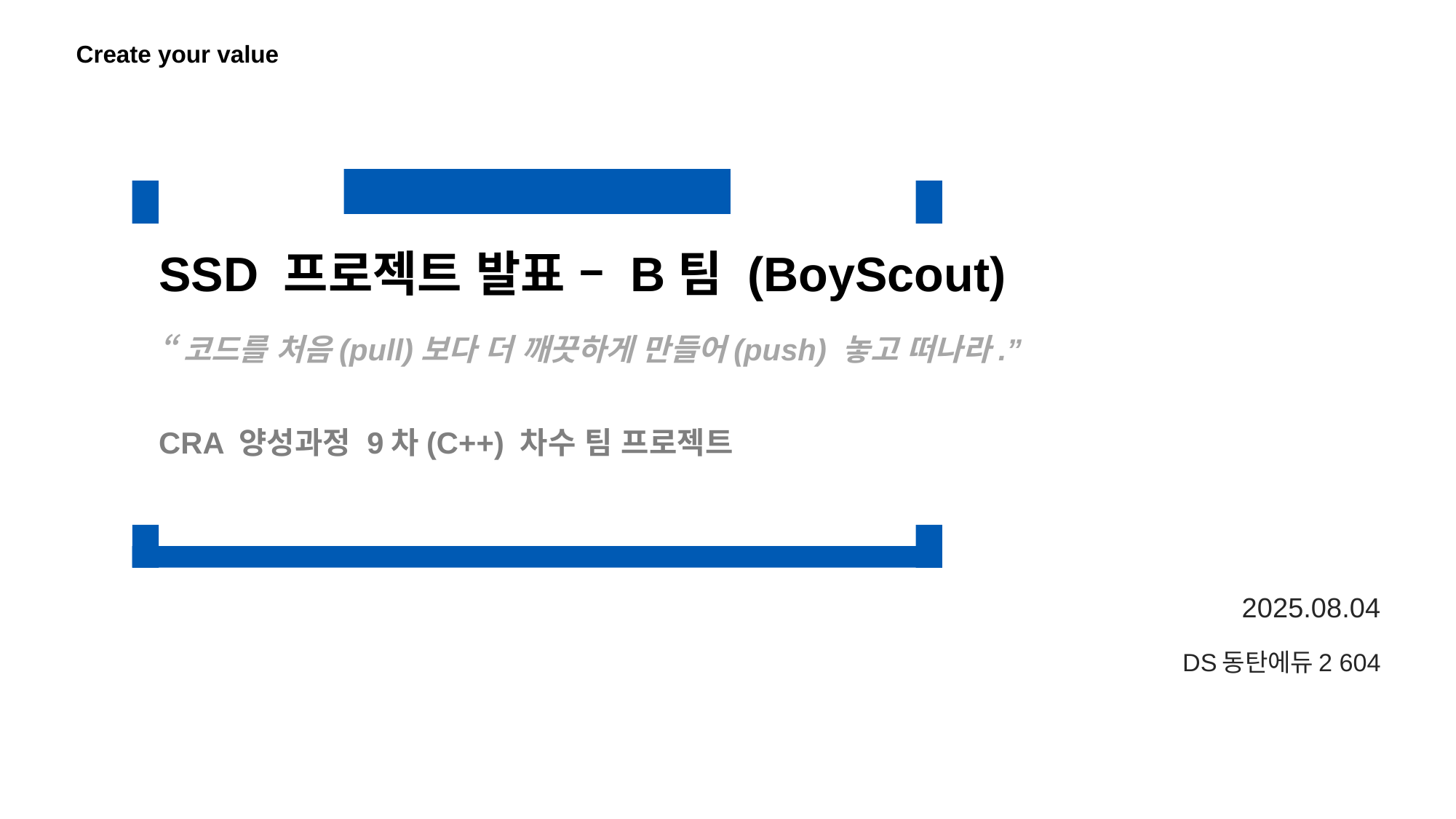

SSD 프로젝트 발표 – B팀 (BoyScout)

“코드를 처음(pull)보다 더 깨끗하게 만들어(push) 놓고 떠나라.”
CRA 양성과정 9차(C++) 차수 팀 프로젝트
2025.08.04

DS동탄에듀2 604